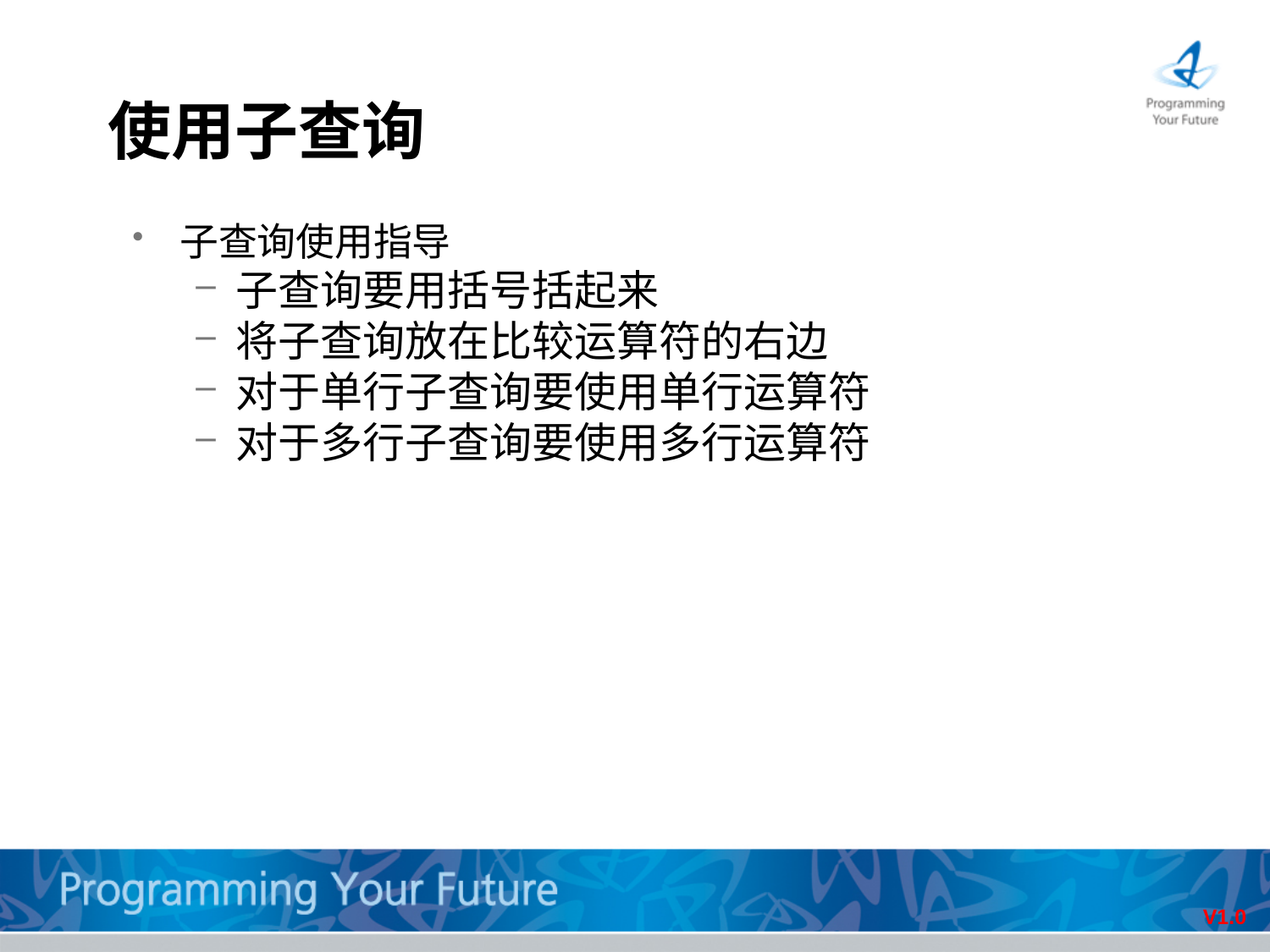

# 使用子查询
子查询使用指导
子查询要用括号括起来
将子查询放在比较运算符的右边
对于单行子查询要使用单行运算符
对于多行子查询要使用多行运算符